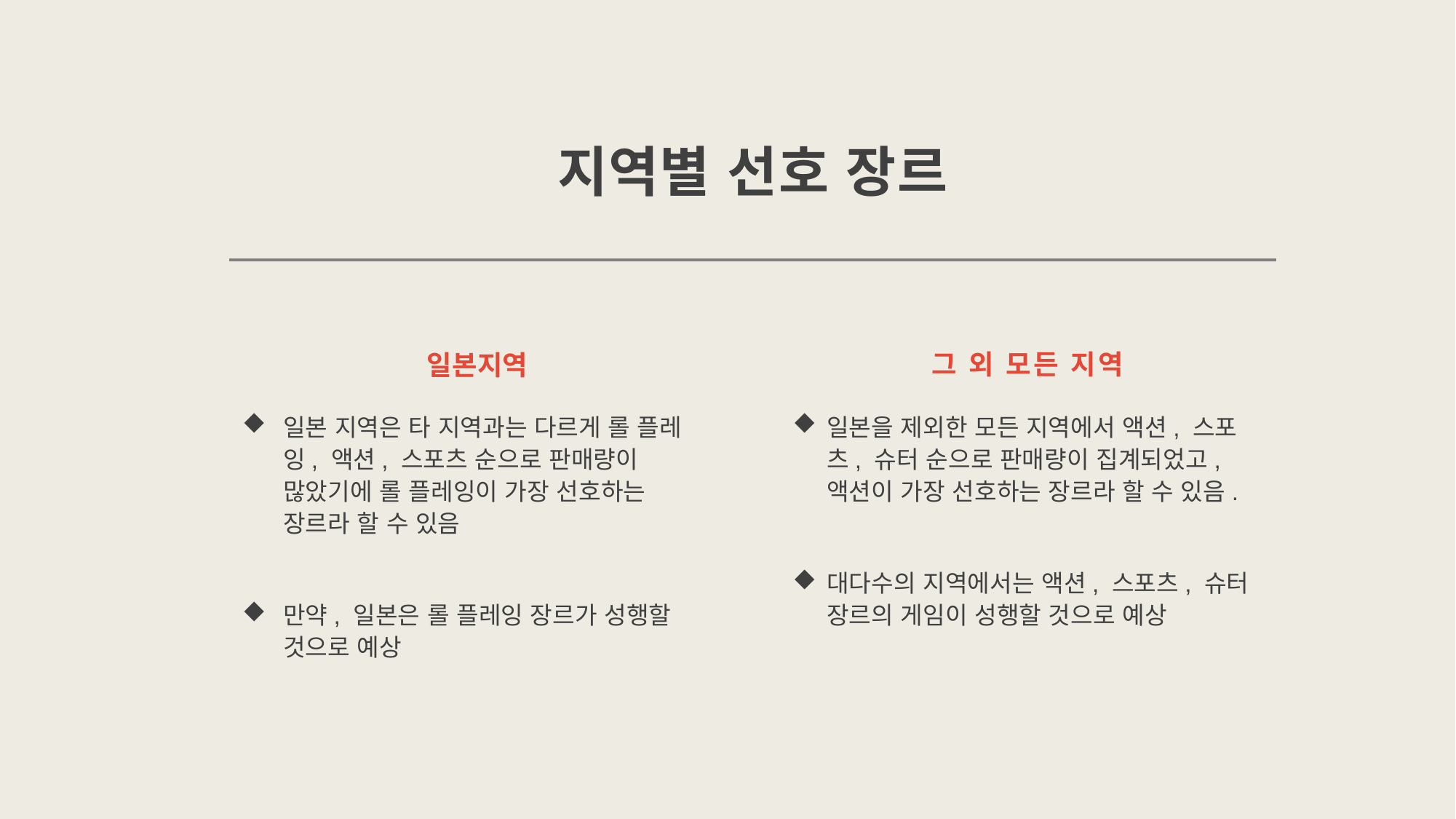

# 지역별 선호 장르
일본지역
그 외 모든 지역
일본 지역은 타 지역과는 다르게 롤 플레잉, 액션, 스포츠 순으로 판매량이 많았기에 롤 플레잉이 가장 선호하는 장르라 할 수 있음

만약, 일본은 롤 플레잉 장르가 성행할 것으로 예상
일본을 제외한 모든 지역에서 액션, 스포츠, 슈터 순으로 판매량이 집계되었고, 액션이 가장 선호하는 장르라 할 수 있음.

대다수의 지역에서는 액션, 스포츠, 슈터 장르의 게임이 성행할 것으로 예상